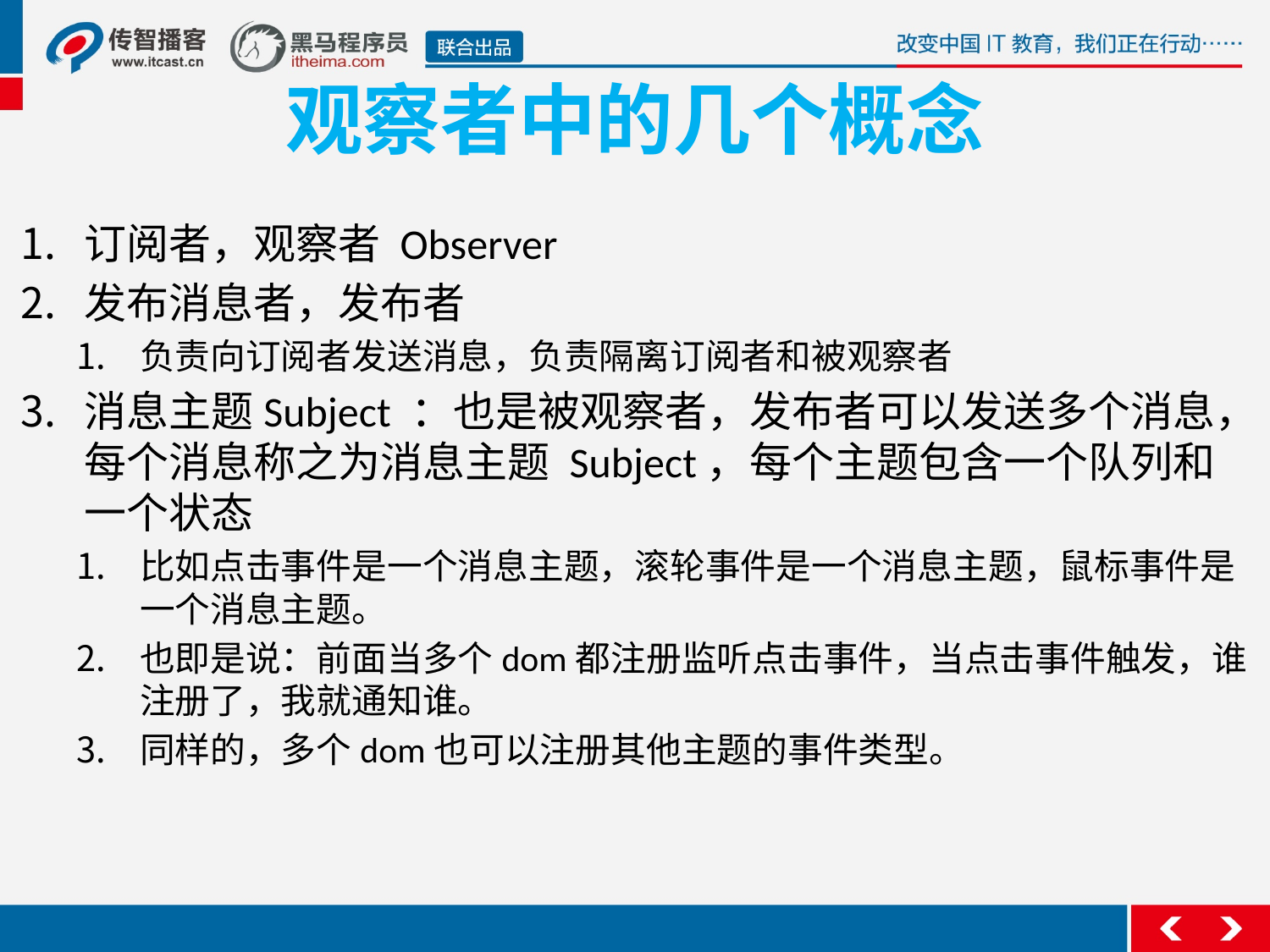

# 观察者中的几个概念

订阅者，观察者 Observer
发布消息者，发布者
负责向订阅者发送消息，负责隔离订阅者和被观察者
消息主题Subject ：也是被观察者，发布者可以发送多个消息，每个消息称之为消息主题 Subject，每个主题包含一个队列和一个状态
比如点击事件是一个消息主题，滚轮事件是一个消息主题，鼠标事件是一个消息主题。
也即是说：前面当多个dom都注册监听点击事件，当点击事件触发，谁注册了，我就通知谁。
同样的，多个dom也可以注册其他主题的事件类型。